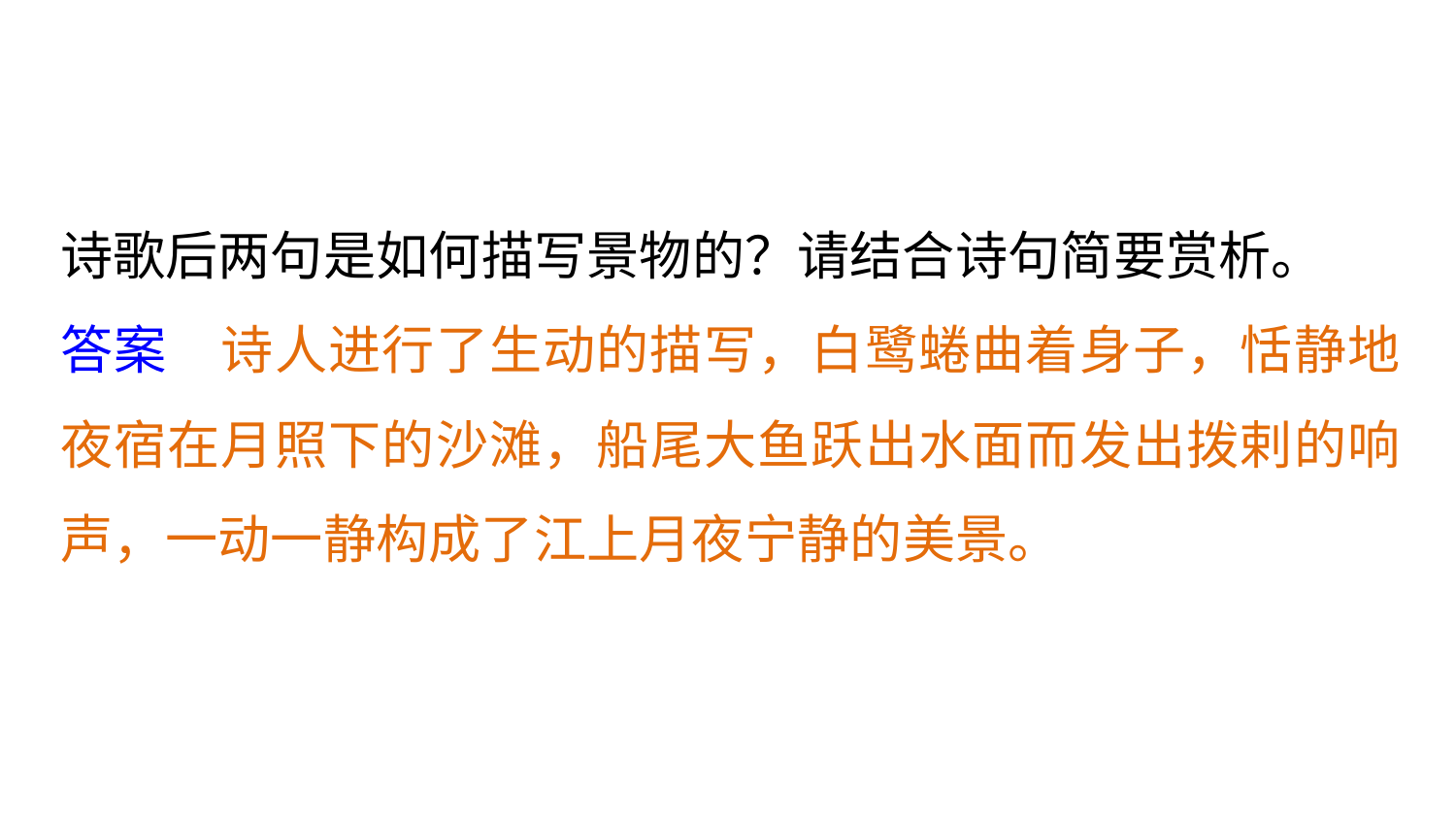

诗歌后两句是如何描写景物的？请结合诗句简要赏析。
答案　诗人进行了生动的描写，白鹭蜷曲着身子，恬静地夜宿在月照下的沙滩，船尾大鱼跃出水面而发出拨剌的响声，一动一静构成了江上月夜宁静的美景。